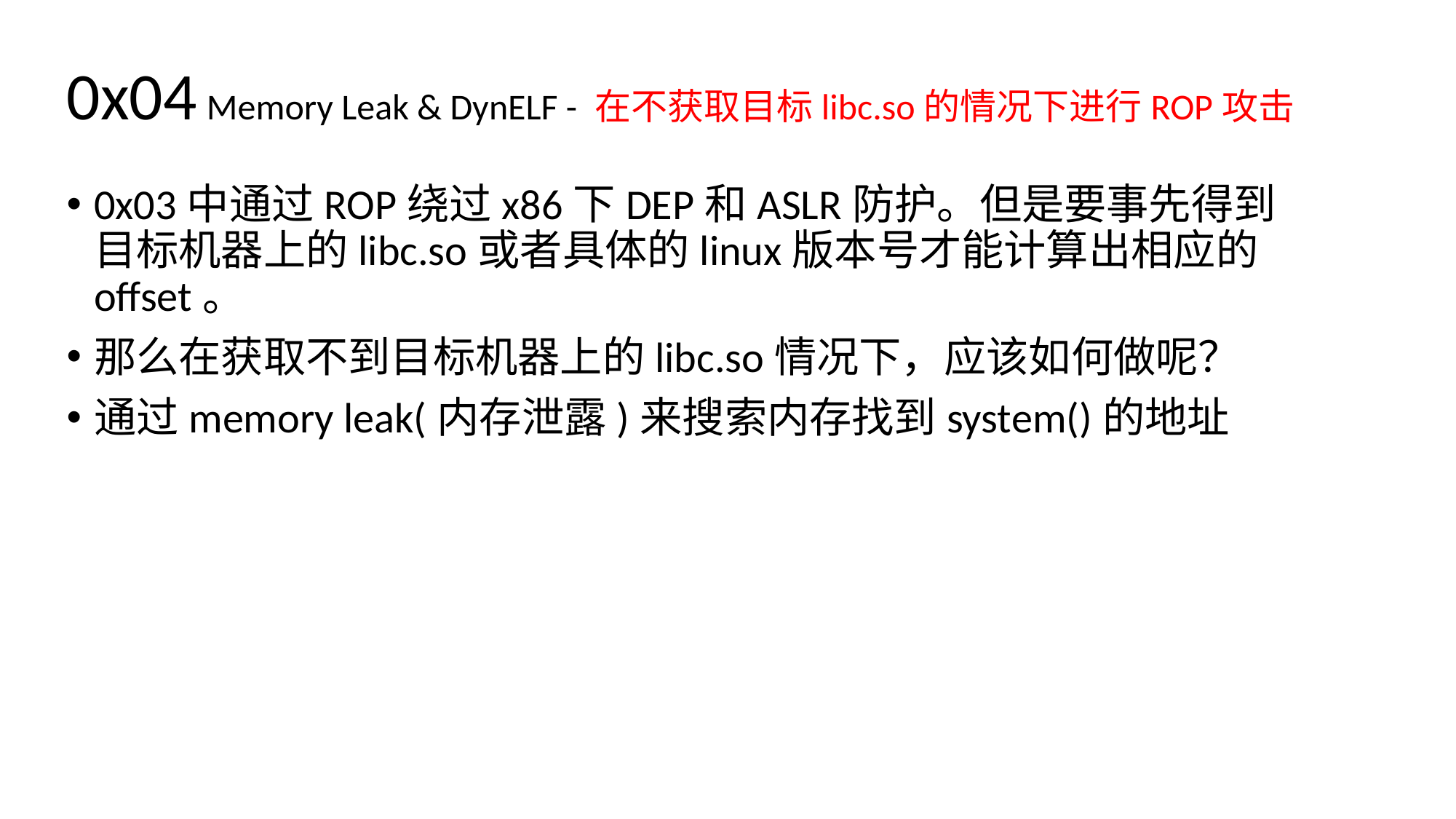

# 0x04 Memory Leak & DynELF - 在不获取目标libc.so的情况下进行ROP攻击
0x03中通过ROP绕过x86下DEP和ASLR防护。但是要事先得到目标机器上的libc.so或者具体的linux版本号才能计算出相应的offset。
那么在获取不到目标机器上的libc.so情况下，应该如何做呢？
通过memory leak(内存泄露)来搜索内存找到system()的地址